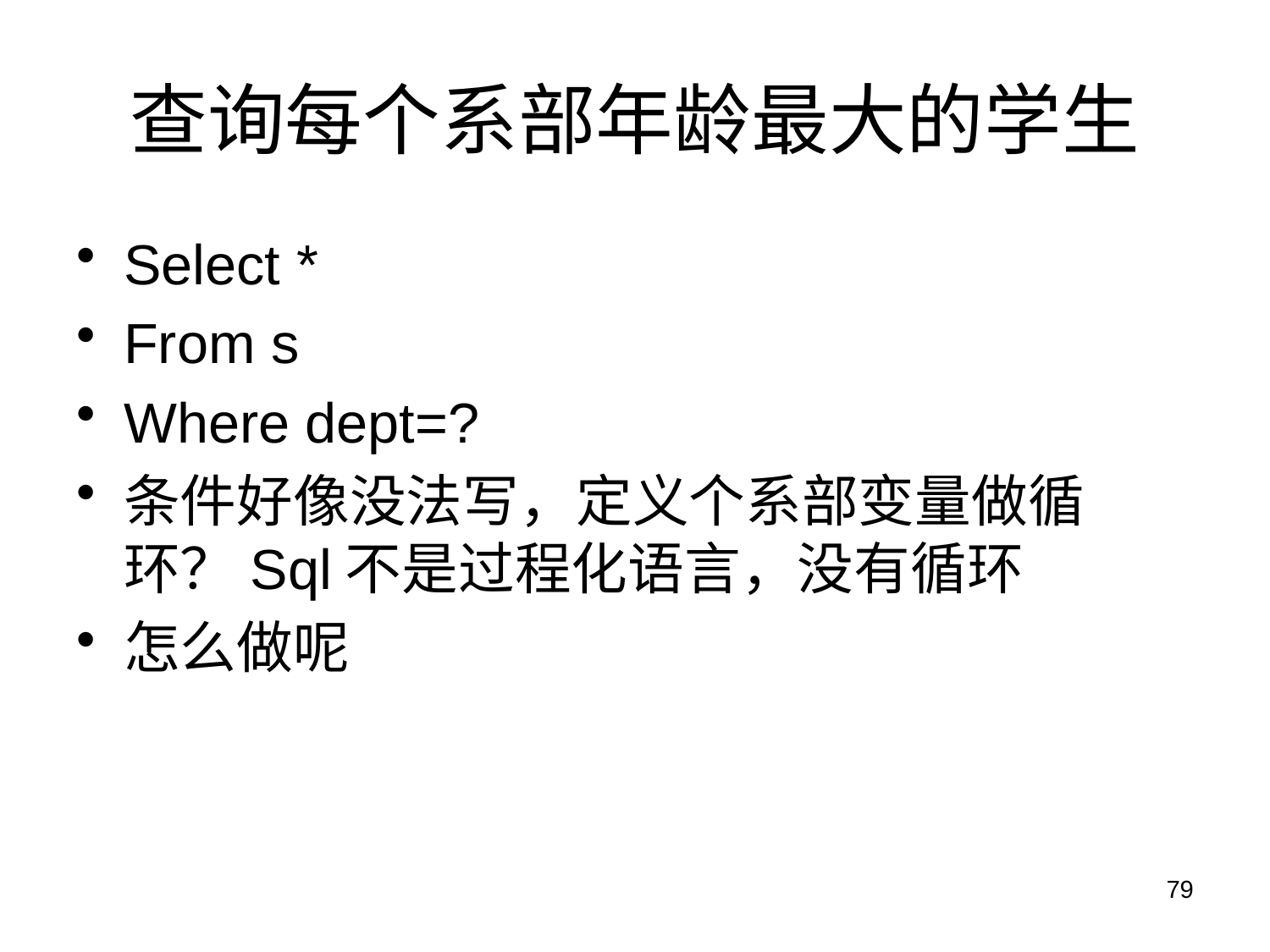

# 查询每个系部年龄最大的学生
Select *
From s
Where dept=?
条件好像没法写，定义个系部变量做循环？Sql不是过程化语言，没有循环
怎么做呢
79